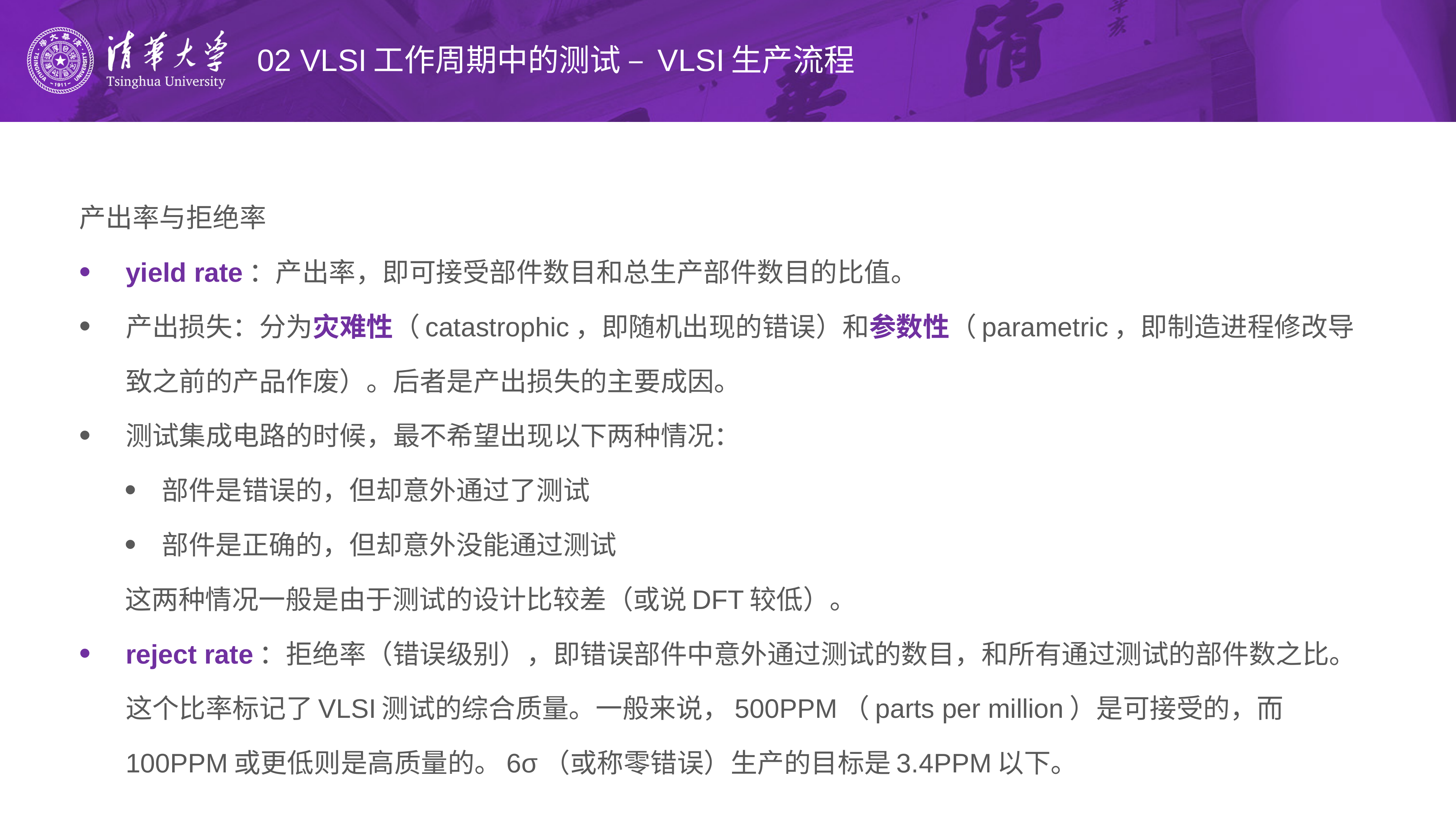

# 02 VLSI工作周期中的测试 – VLSI生产流程
产出率与拒绝率
yield rate：产出率，即可接受部件数目和总生产部件数目的比值。
产出损失：分为灾难性（catastrophic，即随机出现的错误）和参数性（parametric，即制造进程修改导致之前的产品作废）。后者是产出损失的主要成因。
测试集成电路的时候，最不希望出现以下两种情况：
部件是错误的，但却意外通过了测试
部件是正确的，但却意外没能通过测试
	这两种情况一般是由于测试的设计比较差（或说DFT较低）。
reject rate：拒绝率（错误级别），即错误部件中意外通过测试的数目，和所有通过测试的部件数之比。这个比率标记了VLSI测试的综合质量。一般来说，500PPM（parts per million）是可接受的，而100PPM或更低则是高质量的。6σ（或称零错误）生产的目标是3.4PPM以下。